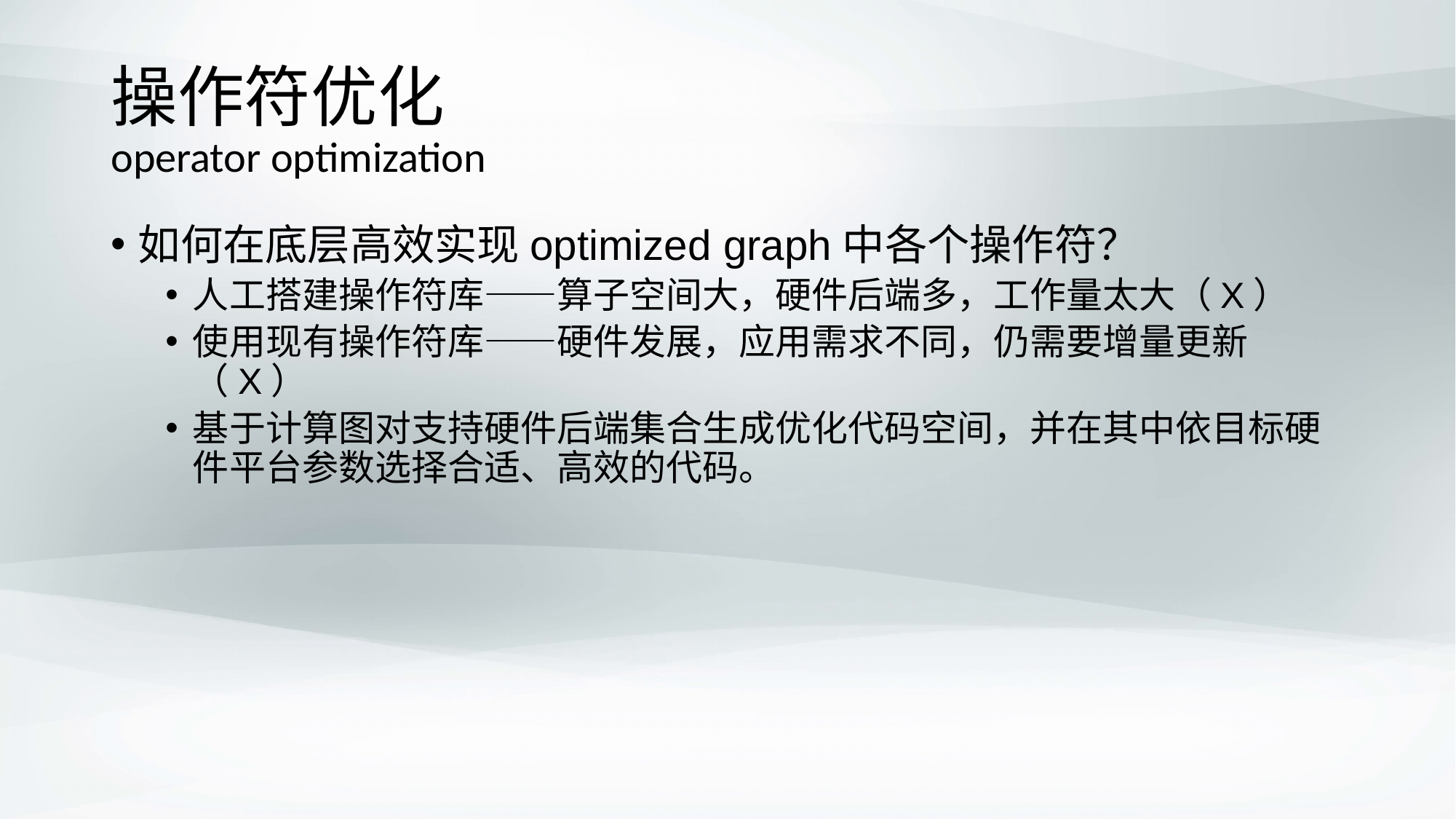

# 操作符优化 operator optimization
如何在底层高效实现optimized graph中各个操作符？
人工搭建操作符库——算子空间大，硬件后端多，工作量太大（X）
使用现有操作符库——硬件发展，应用需求不同，仍需要增量更新（X）
基于计算图对支持硬件后端集合生成优化代码空间，并在其中依目标硬件平台参数选择合适、高效的代码。